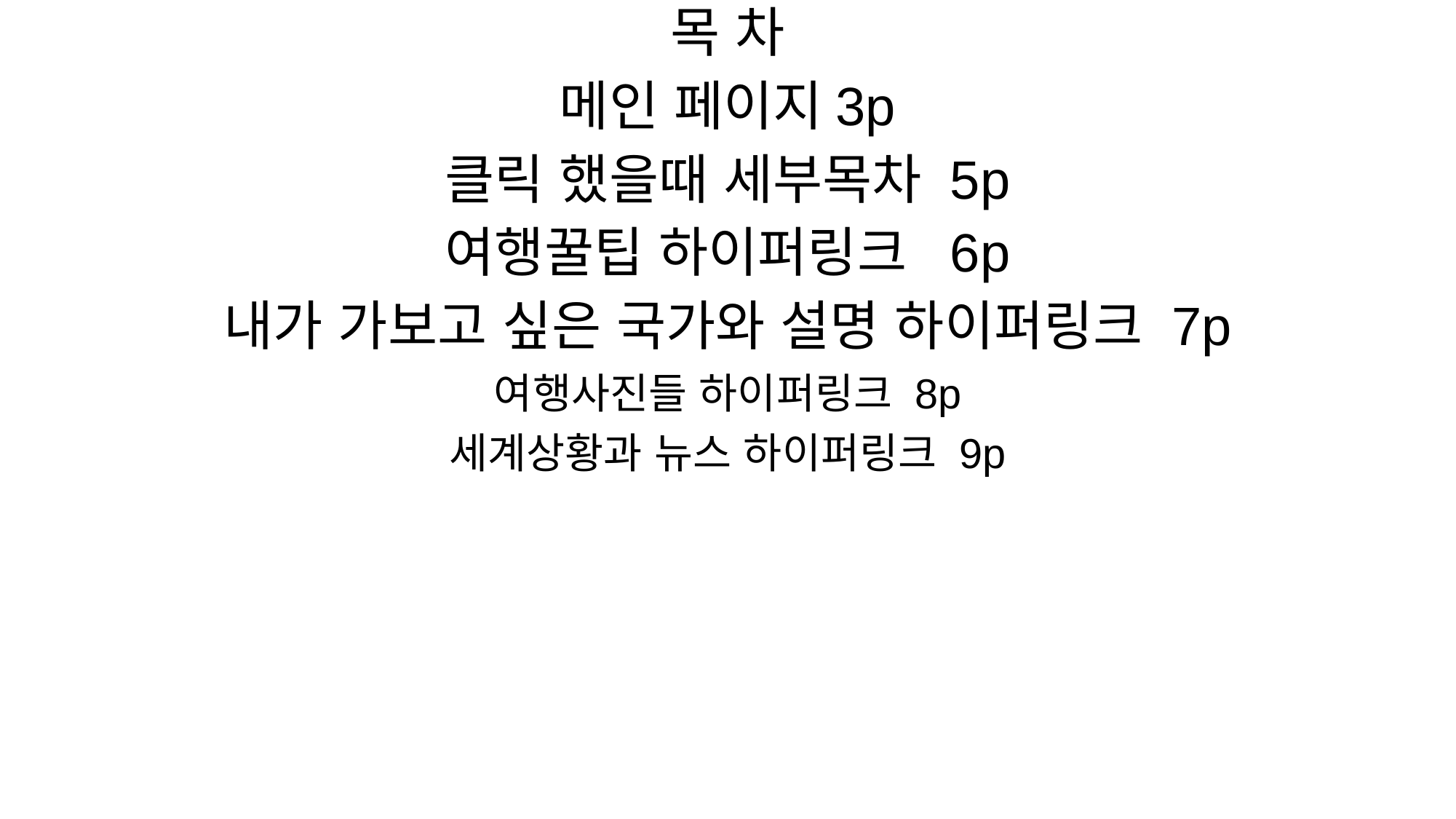

목 차
메인 페이지3p
클릭 했을때 세부목차 5p
여행꿀팁 하이퍼링크  6p
내가 가보고 싶은 국가와 설명 하이퍼링크 7p
여행사진들 하이퍼링크 8p
세계상황과 뉴스 하이퍼링크 9p